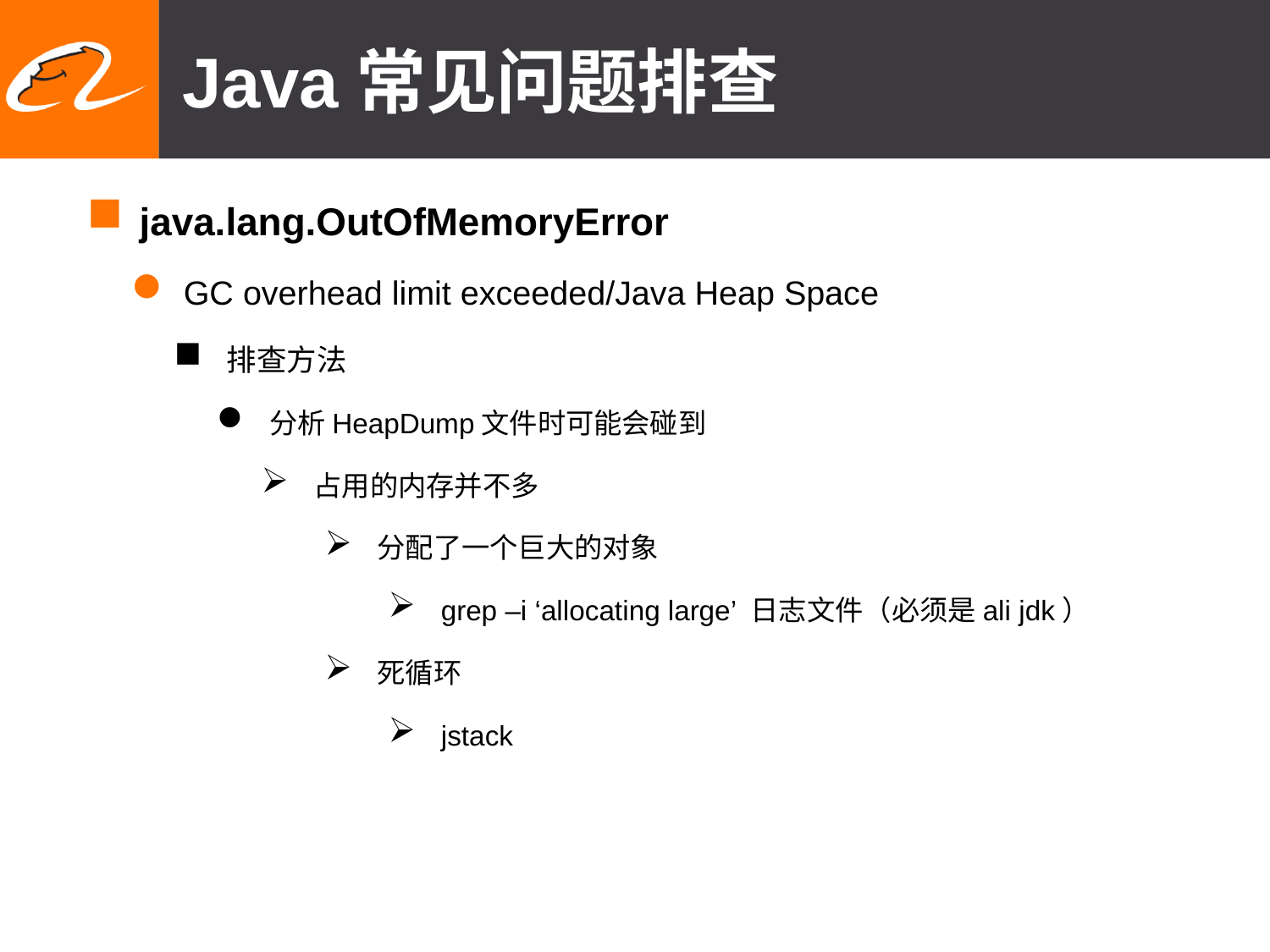

# Java常见问题排查
java.lang.OutOfMemoryError
GC overhead limit exceeded/Java Heap Space
排查方法
分析HeapDump文件时可能会碰到
占用的内存并不多
分配了一个巨大的对象
grep –i ‘allocating large’ 日志文件（必须是ali jdk）
死循环
jstack